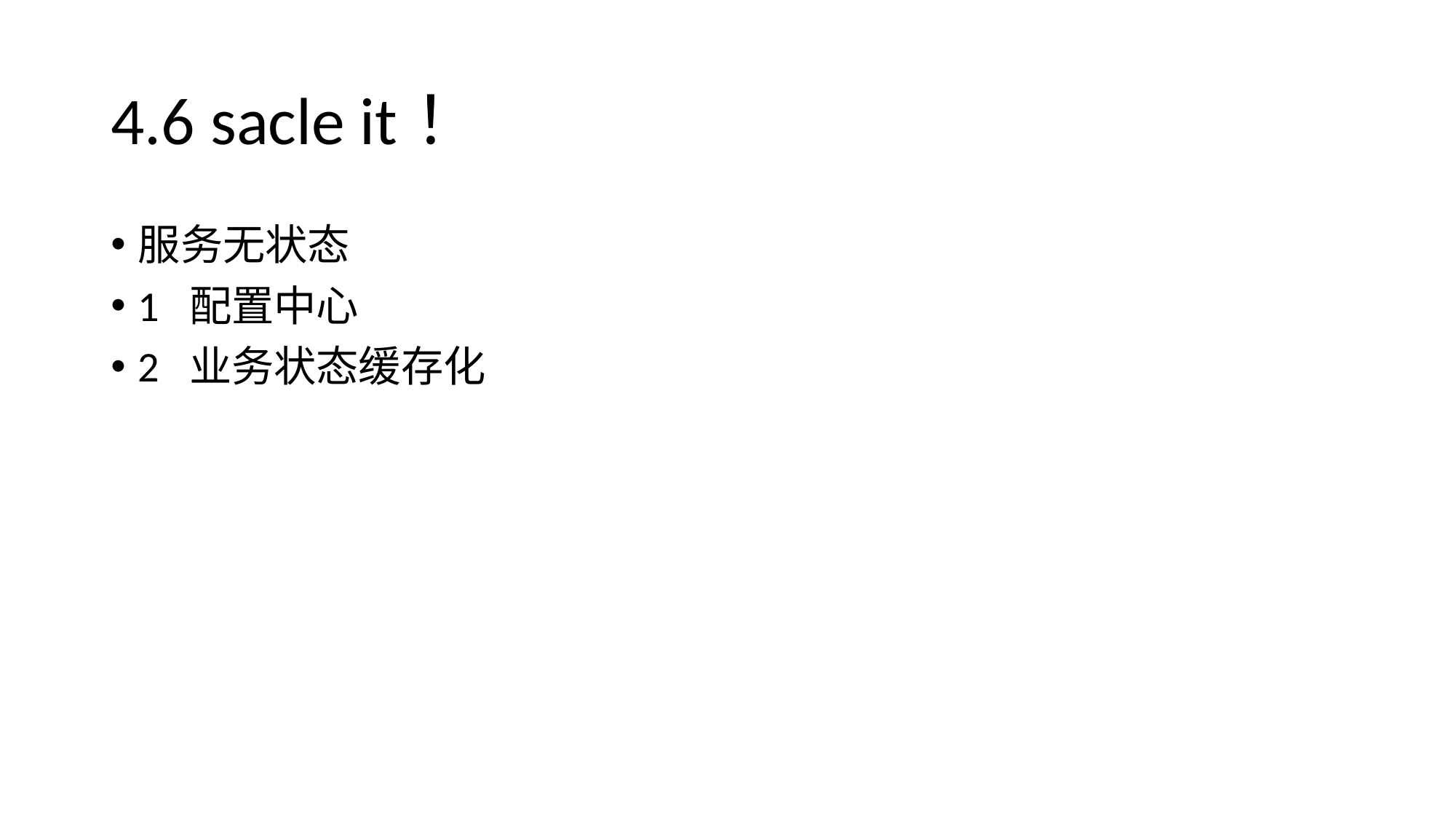

# 4.6 sacle it！
服务无状态
1  配置中心
2  业务状态缓存化